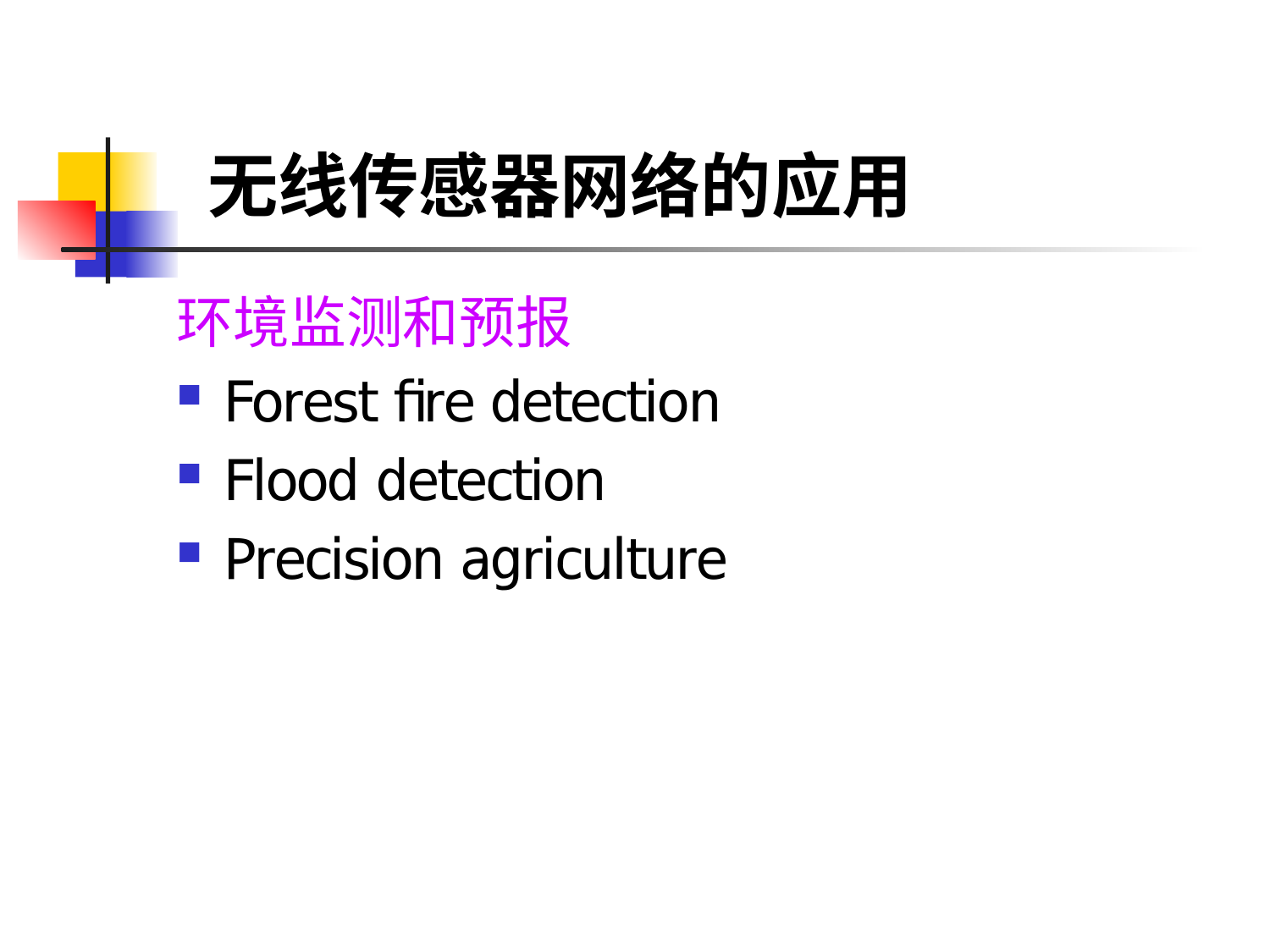

# 无线传感器网络的应用
环境监测和预报
Forest fire detection
Flood detection
Precision agriculture